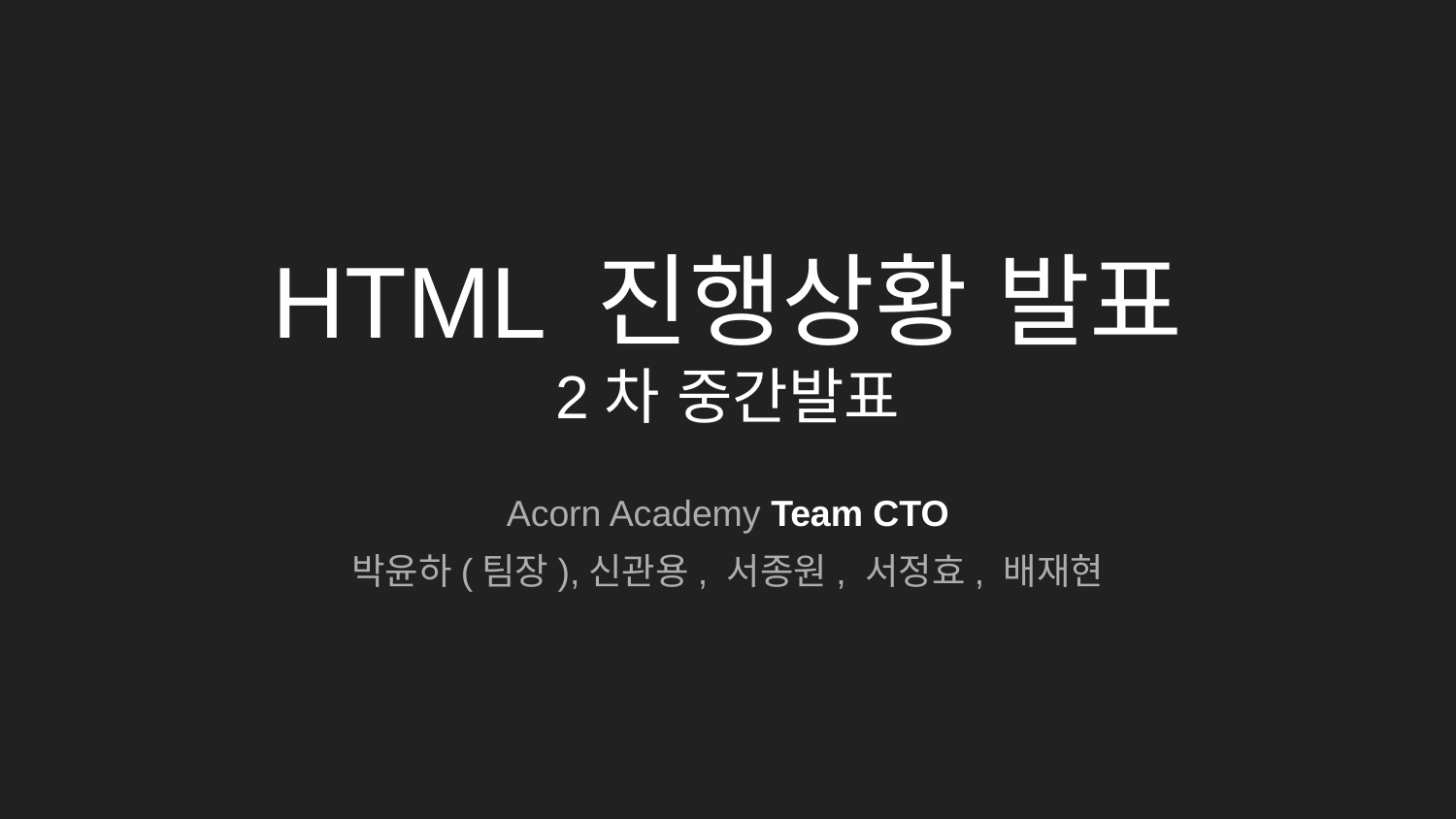

# HTML 진행상황 발표
2차 중간발표
Acorn Academy Team CTO

박윤하(팀장),신관용, 서종원, 서정효, 배재현